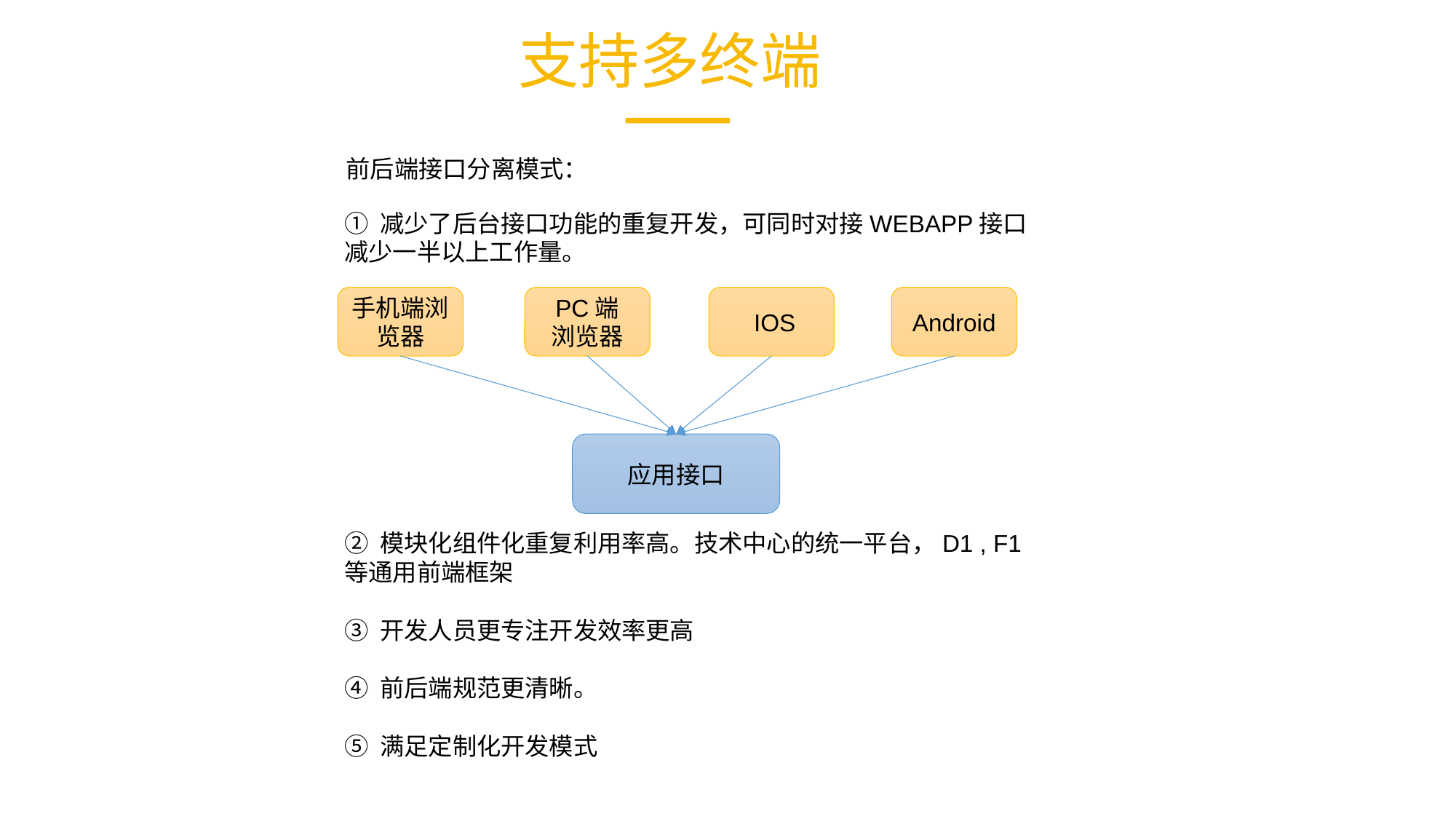

支持多终端

前后端接口分离模式：
① 减少了后台接口功能的重复开发，可同时对接WEBAPP接口减少一半以上工作量。

② 模块化组件化重复利用率高。技术中心的统一平台，D1 , F1等通用前端框架

③ 开发人员更专注开发效率更高

④ 前后端规范更清晰。

⑤ 满足定制化开发模式
手机端浏览器
PC端
浏览器
 IOS
Android
应用接口